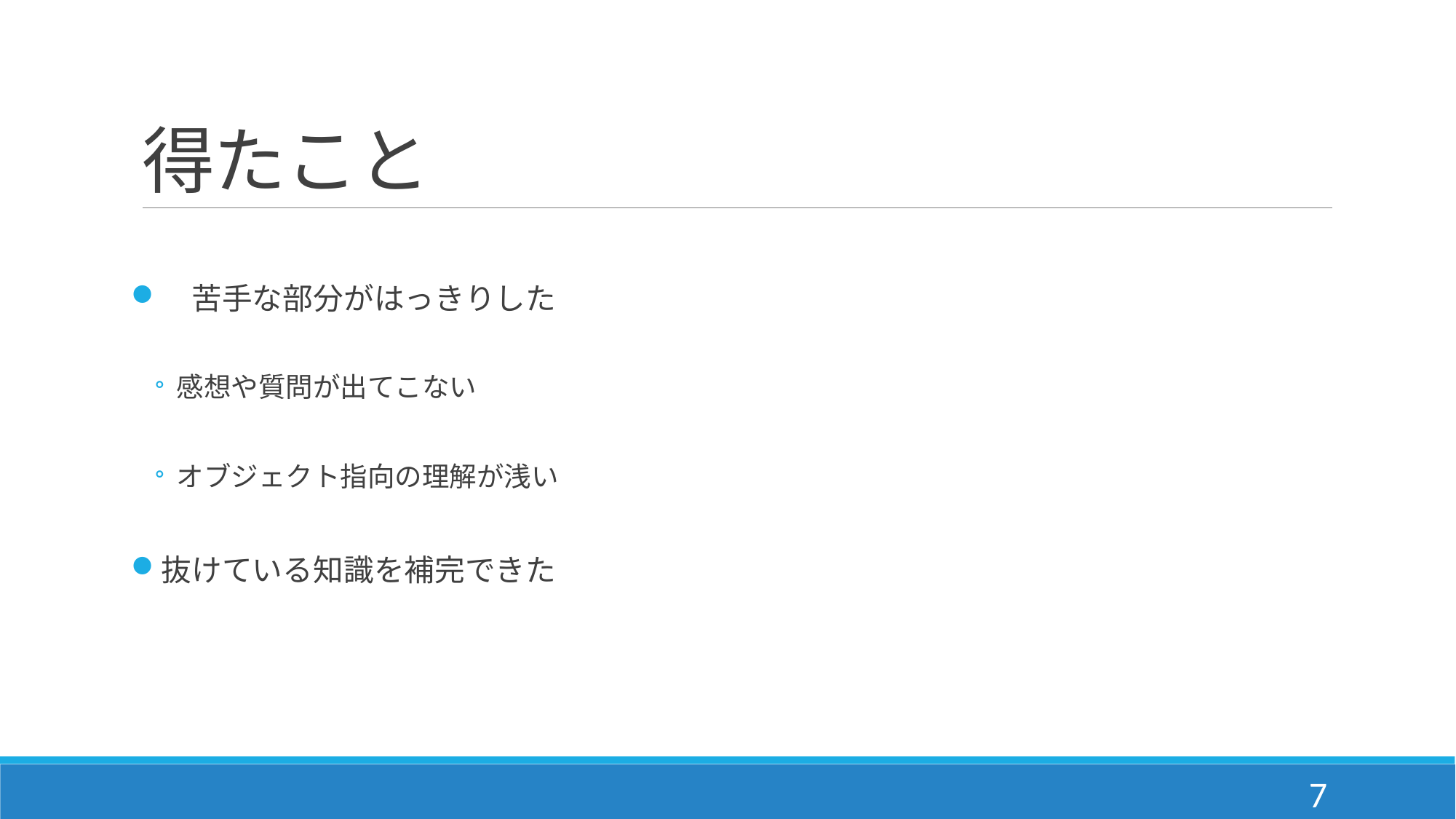

# 得たこと

　苦手な部分がはっきりした

感想や質問が出てこない

オブジェクト指向の理解が浅い

抜けている知識を補完できた

7